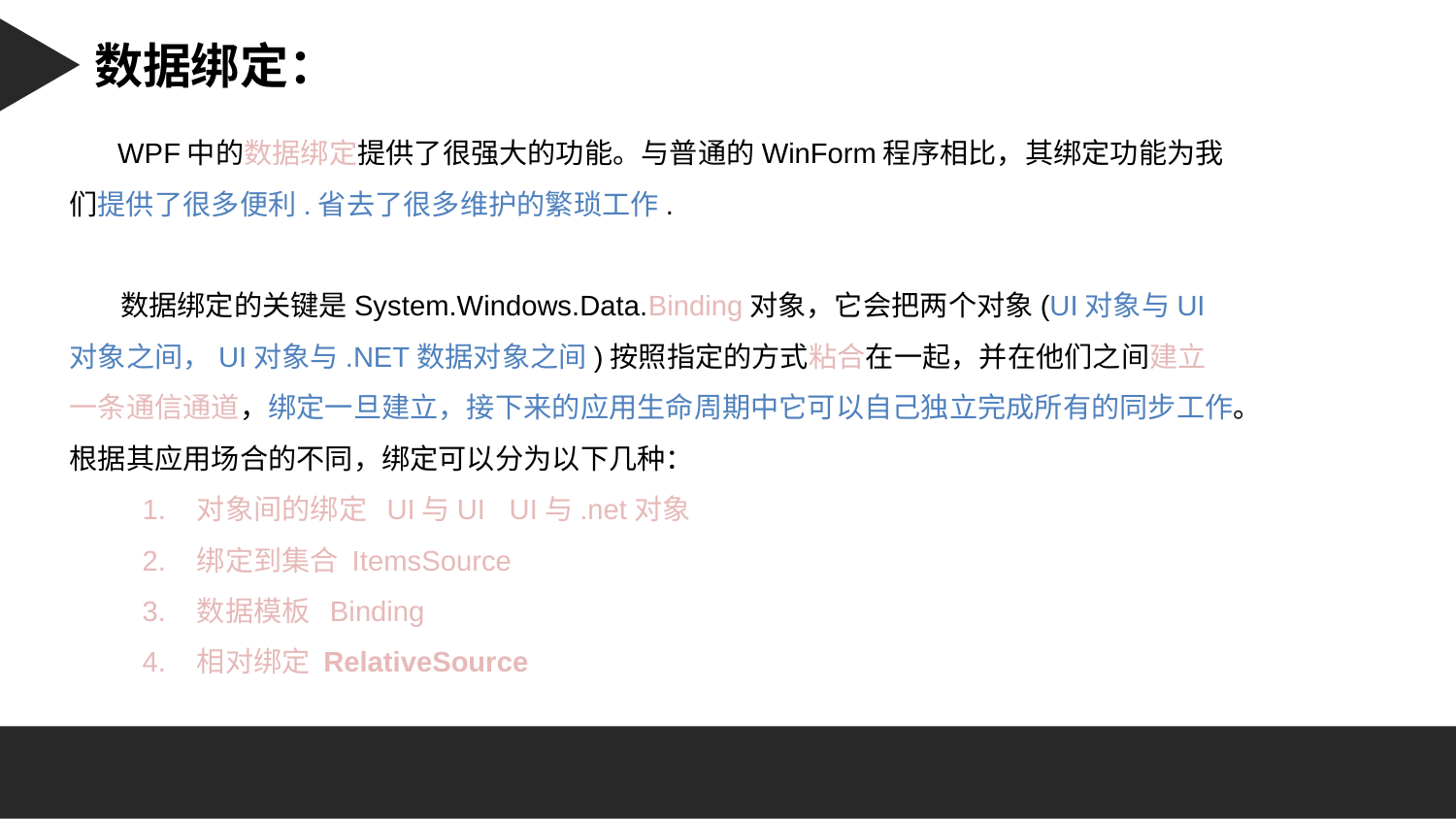

Character 字符串：

数据绑定：
      WPF中的数据绑定提供了很强大的功能。与普通的WinForm程序相比，其绑定功能为我们提供了很多便利.省去了很多维护的繁琐工作.

       数据绑定的关键是System.Windows.Data.Binding对象，它会把两个对象(UI对象与UI对象之间，UI对象与.NET数据对象之间)按照指定的方式粘合在一起，并在他们之间建立一条通信通道，绑定一旦建立，接下来的应用生命周期中它可以自己独立完成所有的同步工作。
根据其应用场合的不同，绑定可以分为以下几种：
对象间的绑定  UI与UI   UI与.net对象
绑定到集合 ItemsSource
数据模板  Binding
相对绑定 RelativeSource